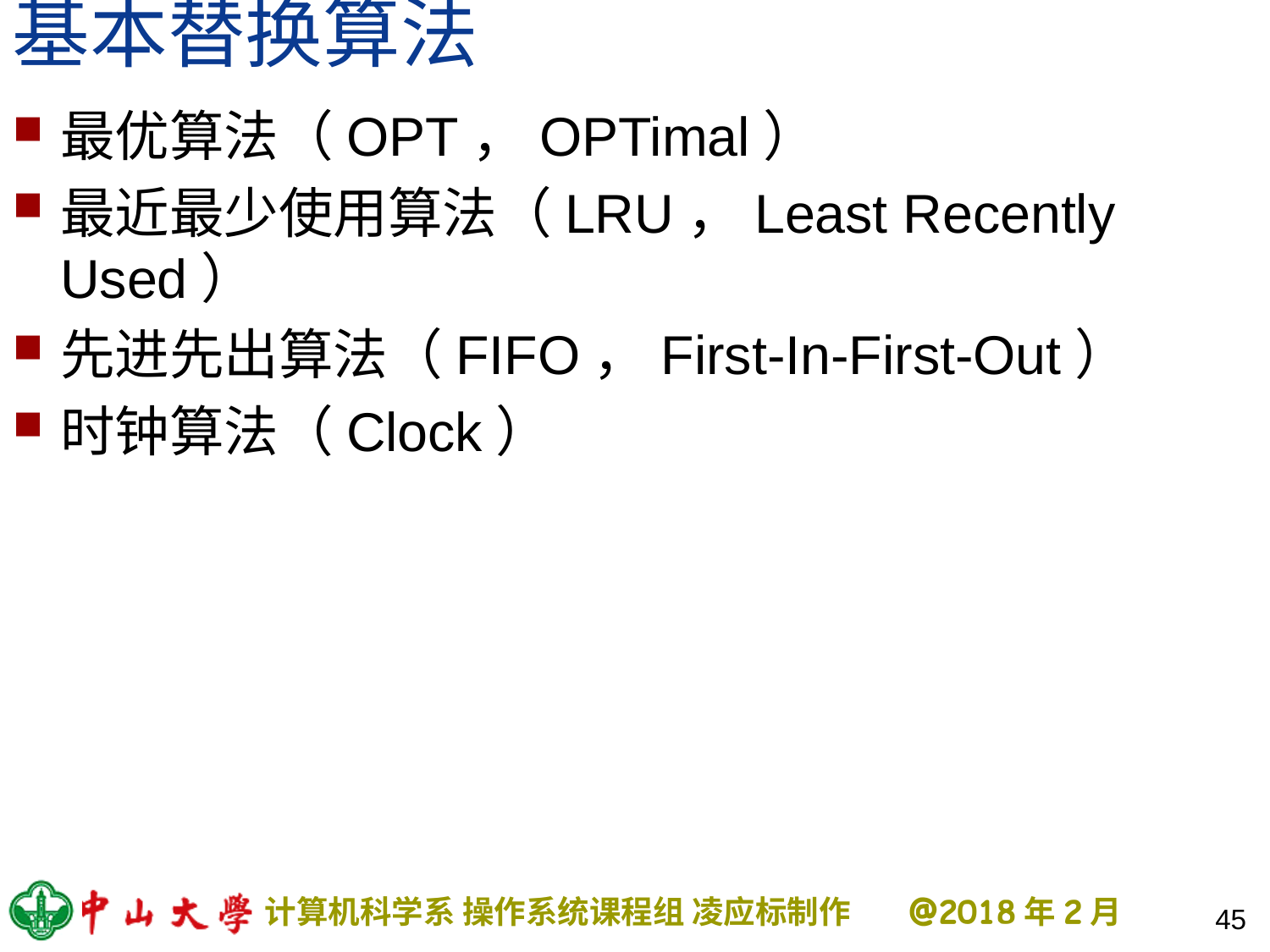

# 基本替换算法
最优算法（OPT，OPTimal）
最近最少使用算法（LRU，Least Recently Used）
先进先出算法（FIFO，First-In-First-Out）
时钟算法（Clock）
45